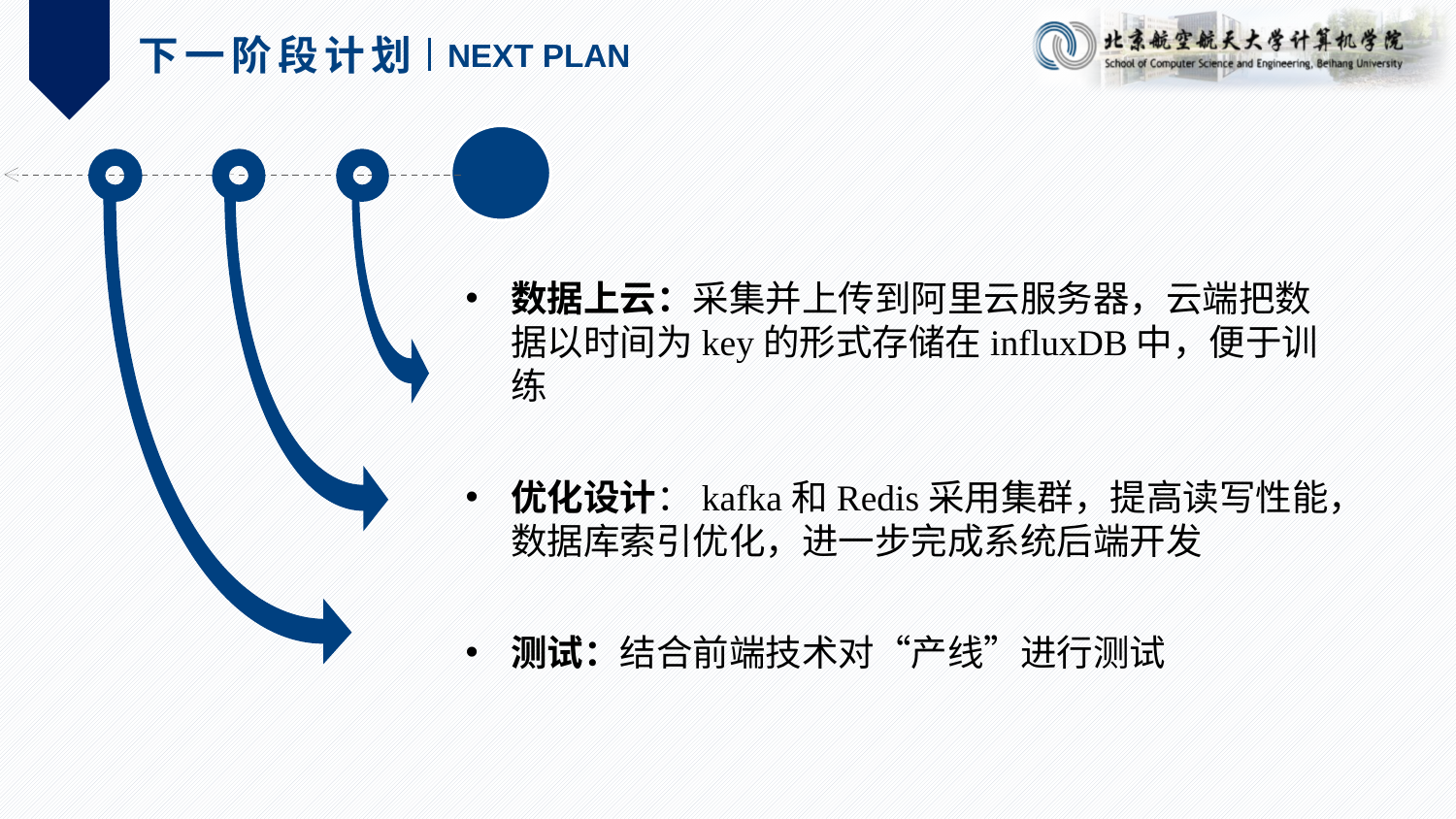

下一阶段计划
NEXT PLAN

数据上云：采集并上传到阿里云服务器，云端把数据以时间为key的形式存储在influxDB中，便于训练

优化设计：kafka和Redis采用集群，提高读写性能，数据库索引优化，进一步完成系统后端开发

测试：结合前端技术对“产线”进行测试